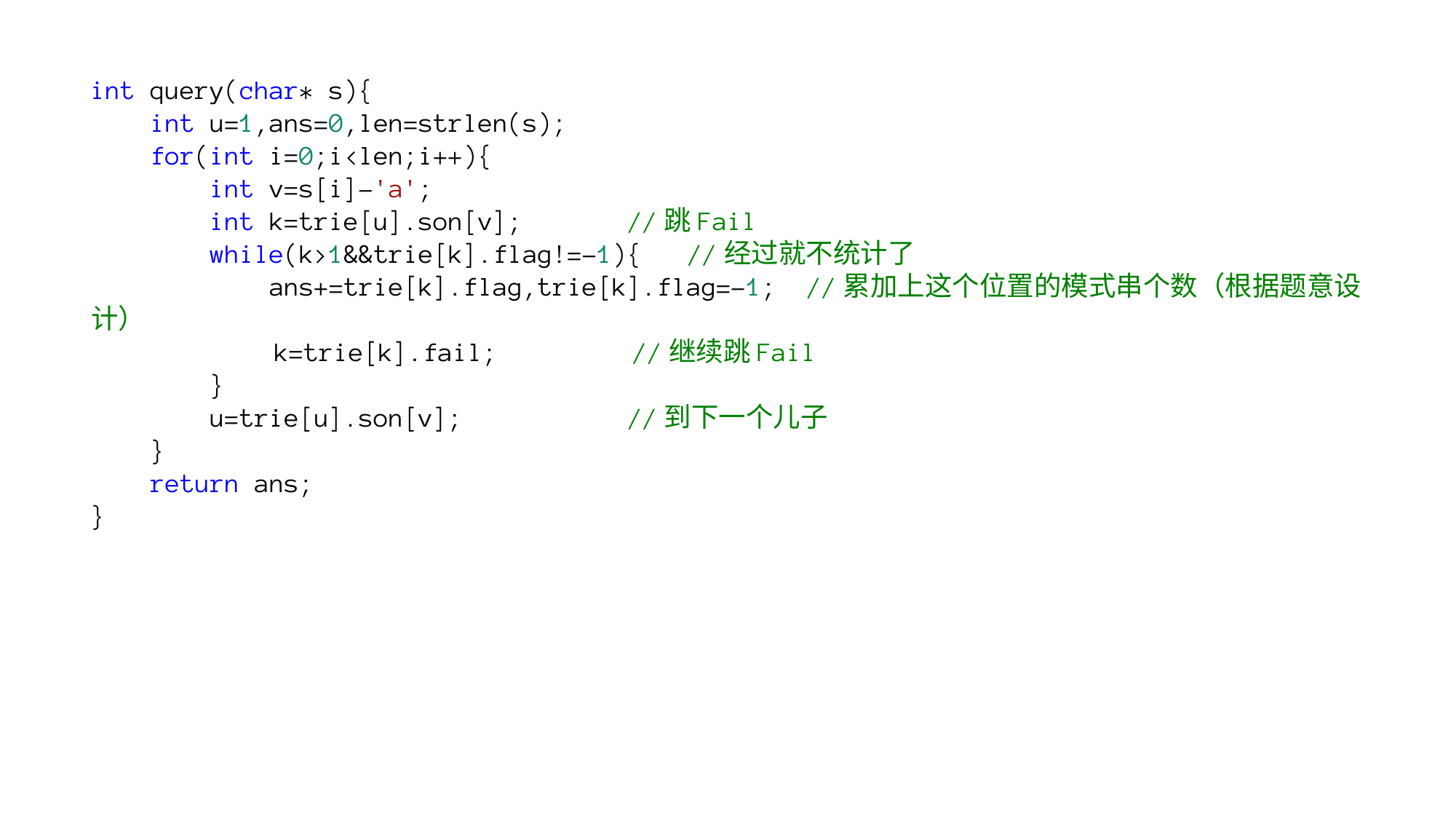

int query(char* s){
    int u=1,ans=0,len=strlen(s);
    for(int i=0;i<len;i++){
        int v=s[i]-'a';
        int k=trie[u].son[v];       //跳Fail
        while(k>1&&trie[k].flag!=-1){   //经过就不统计了
            ans+=trie[k].flag,trie[k].flag=-1;  //累加上这个位置的模式串个数（根据题意设计）
	     k=trie[k].fail;         //继续跳Fail
        }
        u=trie[u].son[v];           //到下一个儿子
    }
    return ans;
}